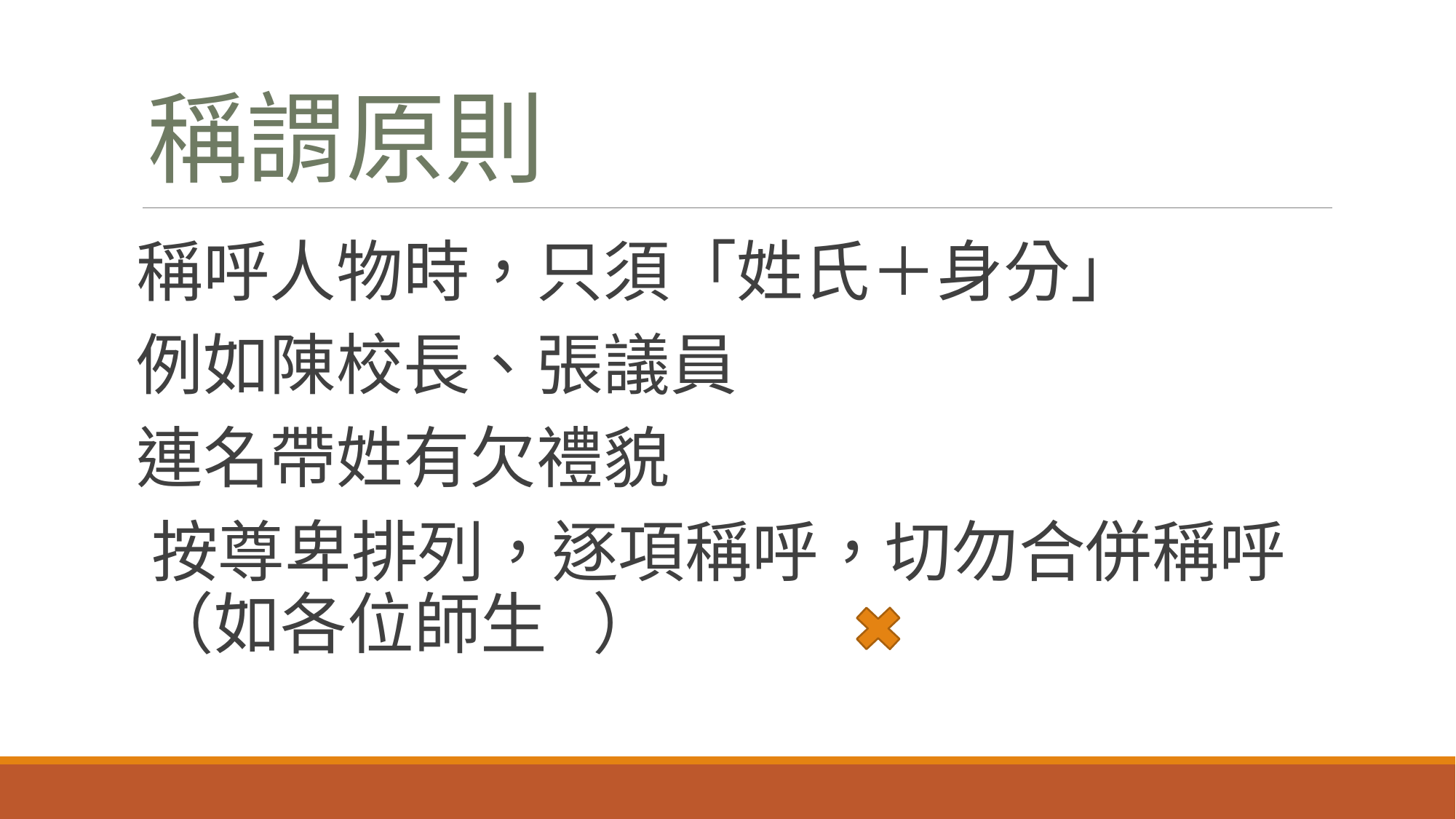

# 稱謂原則
稱呼人物時，只須「姓氏＋身分」
例如陳校長、張議員
連名帶姓有欠禮貌
按尊卑排列，逐項稱呼，切勿合併稱呼（如各位師生   ）